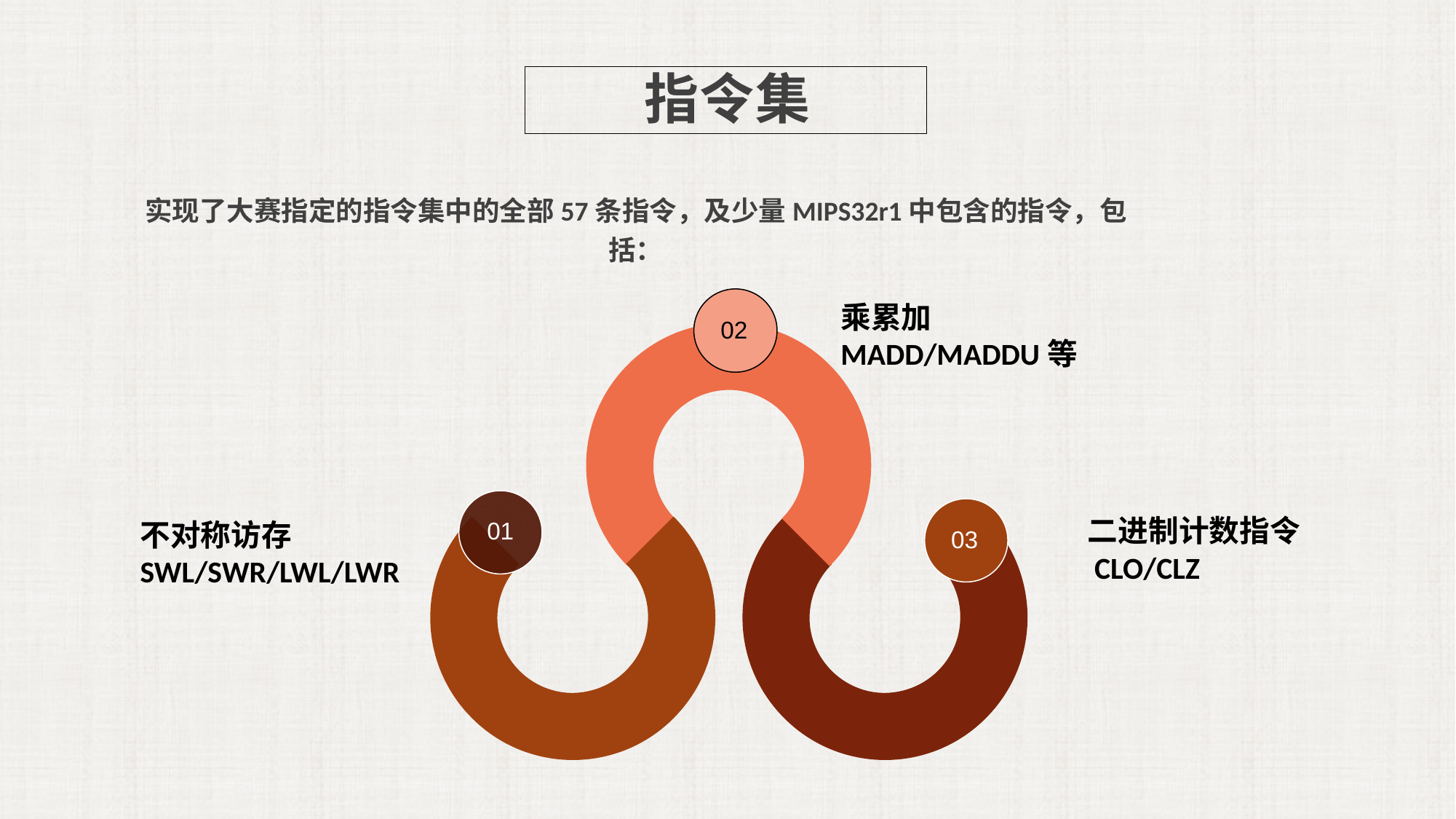

指令集

实现了大赛指定的指令集中的全部57条指令，及少量MIPS32r1中包含的指令，包括：

02
乘累加
MADD/MADDU等

01

03
二进制计数指令
 CLO/CLZ
不对称访存
SWL/SWR/LWL/LWR